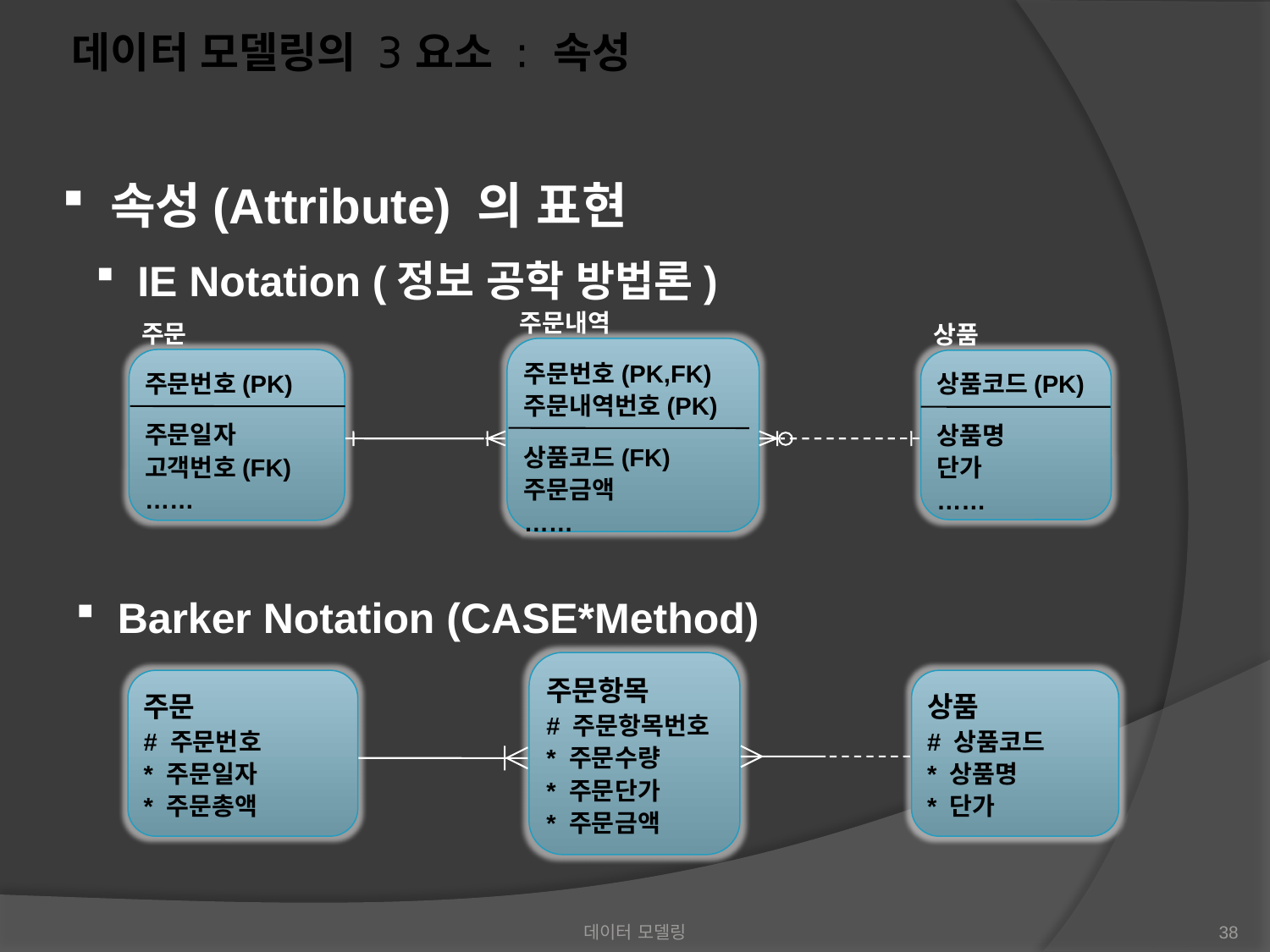

데이터 모델링의 3요소 : 속성
 속성(Attribute) 의 표현
 IE Notation (정보 공학 방법론)
주문내역
주문
상품
주문번호(PK,FK)
주문내역번호(PK)

상품코드(FK)
주문금액
……
주문번호(PK)

주문일자
고객번호(FK)
……
상품코드(PK)

상품명
단가
……

 Barker Notation (CASE*Method)
주문항목
# 주문항목번호
* 주문수량
* 주문단가
* 주문금액
주문
# 주문번호
* 주문일자
* 주문총액
상품
# 상품코드
* 상품명
* 단가

데이터 모델링
38